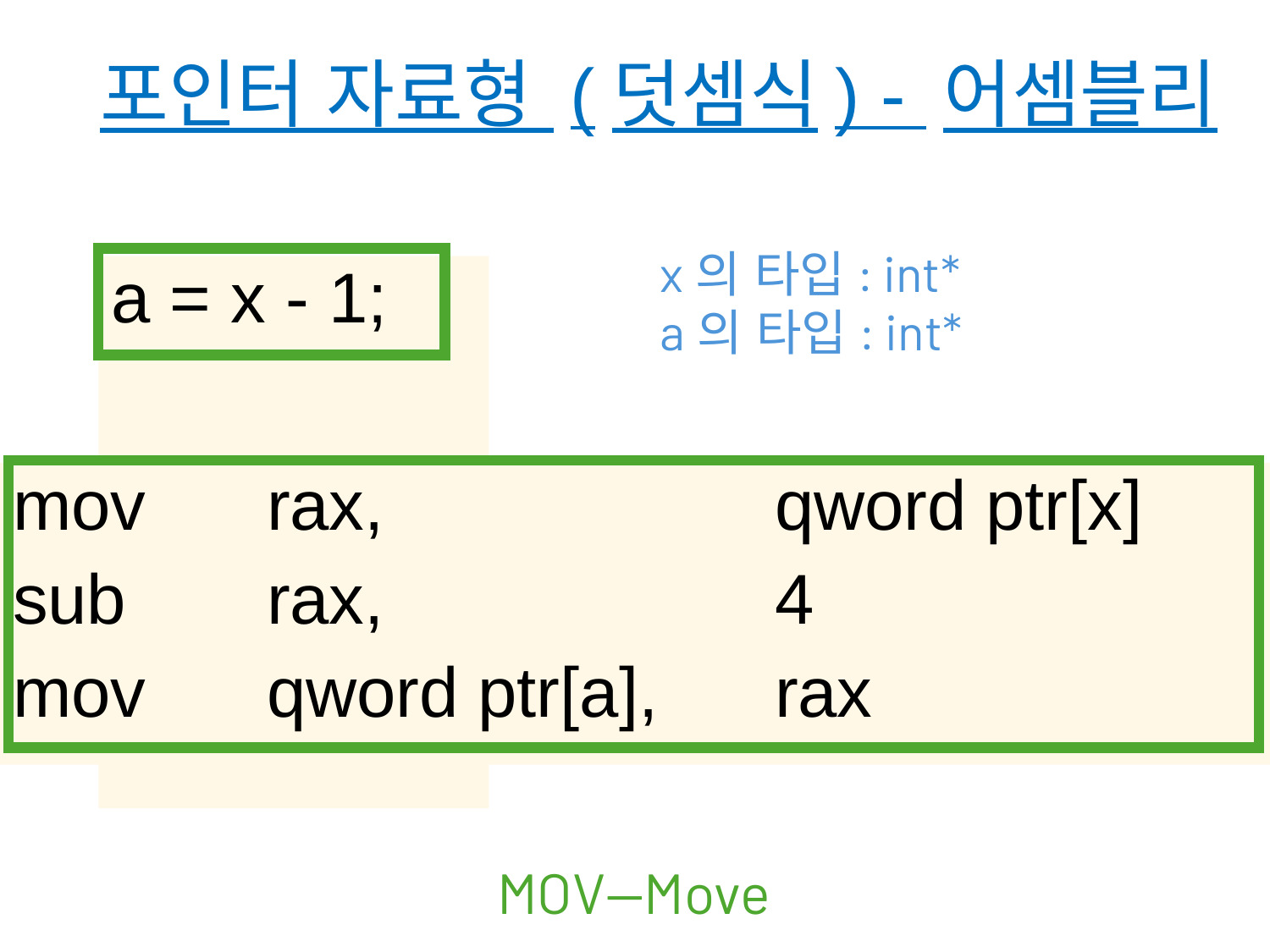

# 포인터 자료형 (덧셈식) - 어셈블리
x의 타입: int*
a의 타입: int*

a = x - 1;

mov	rax,				qword ptr[x]
sub		rax,				4
mov	qword ptr[a],	rax
MOV—Move